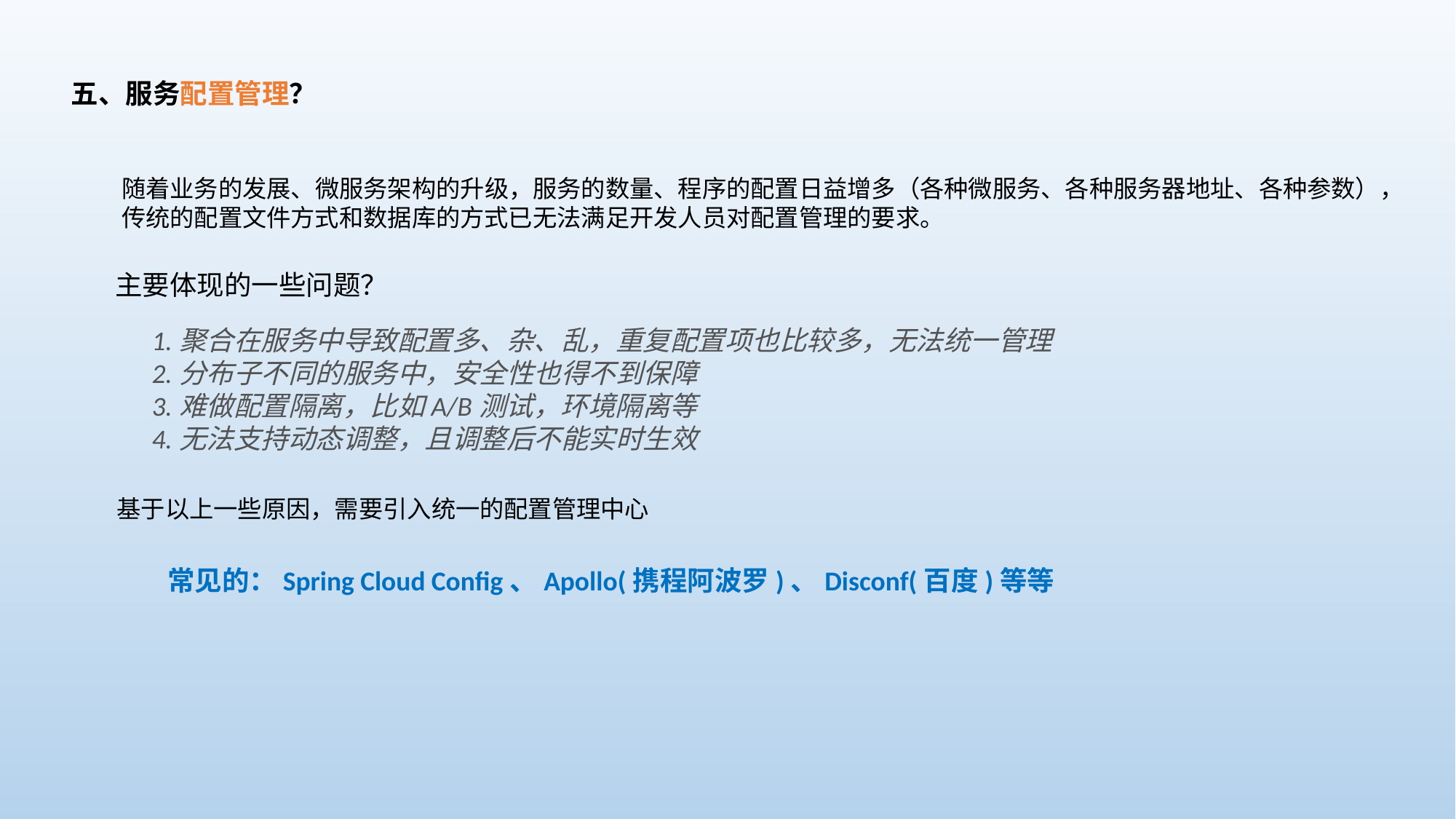

五、服务配置管理？
随着业务的发展、微服务架构的升级，服务的数量、程序的配置日益增多（各种微服务、各种服务器地址、各种参数），
传统的配置文件方式和数据库的方式已无法满足开发人员对配置管理的要求。
主要体现的一些问题？
1.聚合在服务中导致配置多、杂、乱，重复配置项也比较多，无法统一管理
2.分布子不同的服务中，安全性也得不到保障
3.难做配置隔离，比如A/B测试，环境隔离等
4.无法支持动态调整，且调整后不能实时生效
基于以上一些原因，需要引入统一的配置管理中心
常见的：Spring Cloud Config、Apollo(携程阿波罗)、Disconf(百度)等等